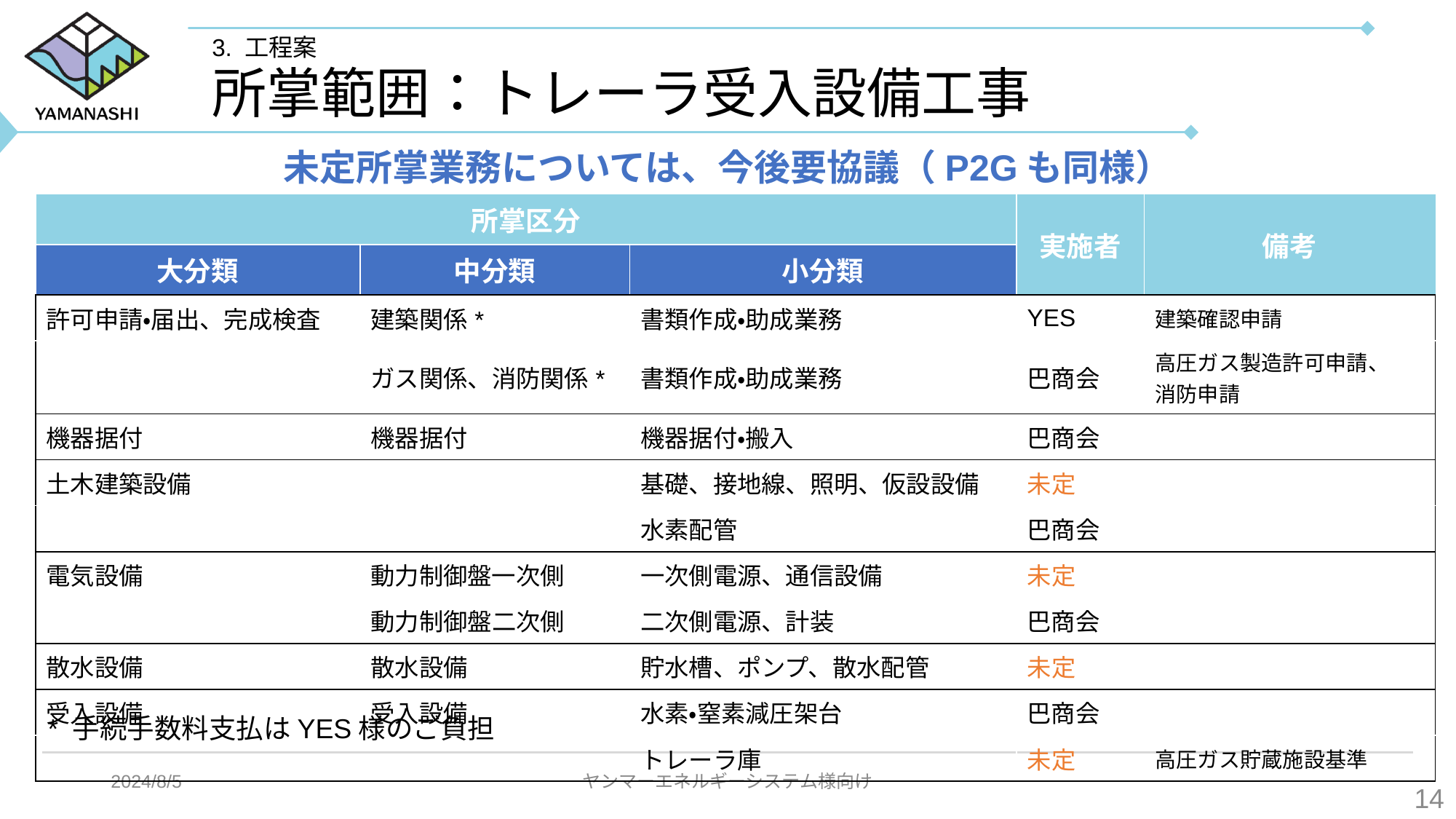

3. 工程案
# 所掌範囲：トレーラ受入設備工事
未定所掌業務については、今後要協議（P2Gも同様）
| 所掌区分 |  |  | 実施者 | 備考 |
| --- | --- | --- | --- | --- |
| 大分類 | 中分類 | 小分類 | 濃度 [ppm] | 濃度 [%] |
| 許可申請・届出、完成検査 | 建築関係\* | 書類作成・助成業務 | YES | 建築確認申請 |
|  | ガス関係、消防関係\* | 書類作成・助成業務 | 巴商会 | 高圧ガス製造許可申請、 消防申請 |
| 機器据付 | 機器据付 | 機器据付・搬入 | 巴商会 |  |
| 土木建築設備 |  | 基礎、接地線、照明、仮設設備 | 未定 |  |
|  |  | 水素配管 | 巴商会 |  |
| 電気設備 | 動力制御盤一次側 | 一次側電源、通信設備 | 未定 |  |
|  | 動力制御盤二次側 | 二次側電源、計装 | 巴商会 |  |
| 散水設備 | 散水設備 | 貯水槽、ポンプ、散水配管 | 未定 |  |
| 受入設備 | 受入設備 | 水素・窒素減圧架台 | 巴商会 |  |
|  |  | トレーラ庫 | 未定 | 高圧ガス貯蔵施設基準 |
* 手続手数料支払はYES様のご負担
2024/8/5
ヤンマーエネルギーシステム様向け
14